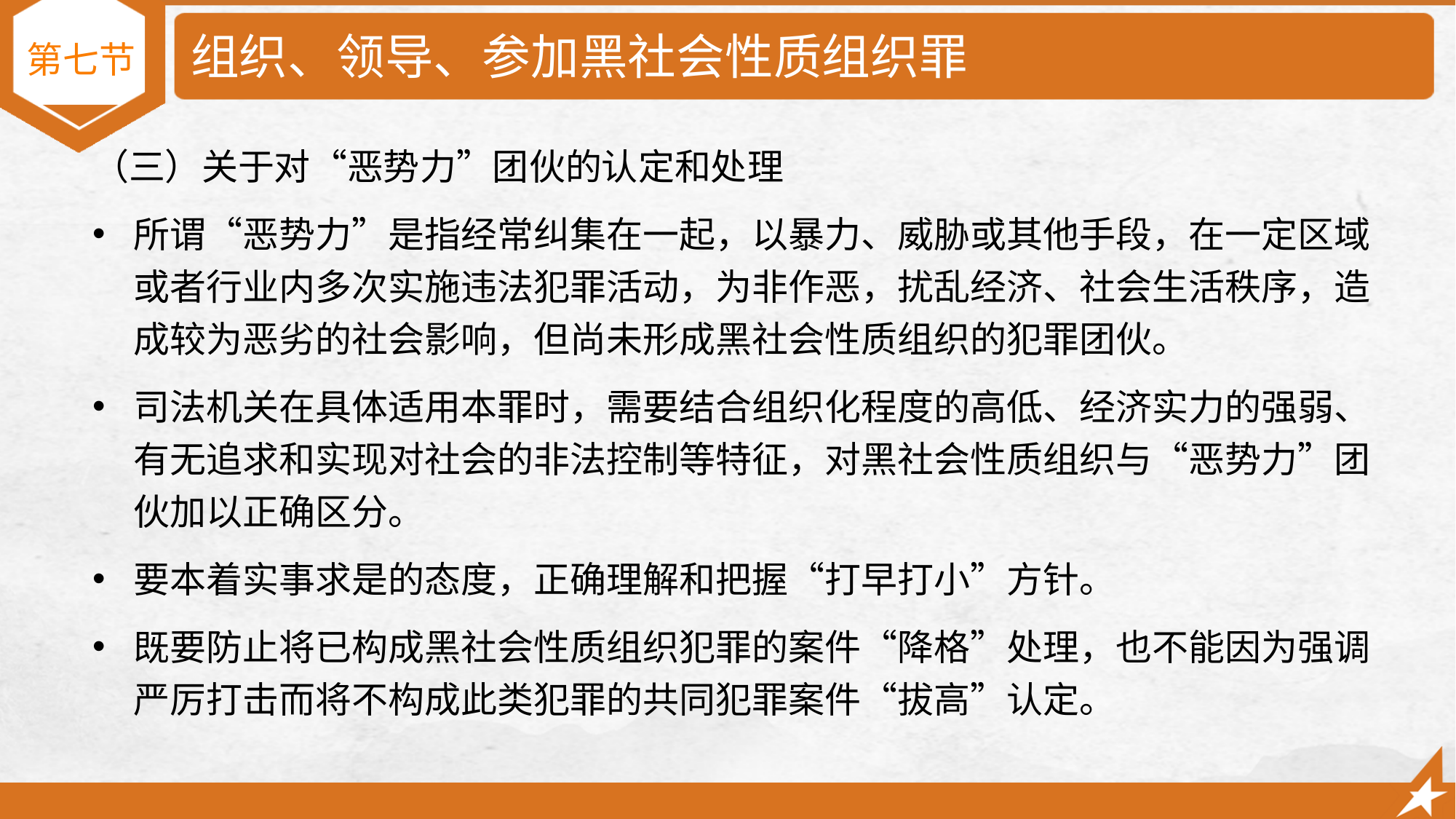

# 组织、领导、参加黑社会性质组织罪
第七节
（三）关于对“恶势力”团伙的认定和处理
所谓“恶势力”是指经常纠集在一起，以暴力、威胁或其他手段，在一定区域或者行业内多次实施违法犯罪活动，为非作恶，扰乱经济、社会生活秩序，造成较为恶劣的社会影响，但尚未形成黑社会性质组织的犯罪团伙。
司法机关在具体适用本罪时，需要结合组织化程度的高低、经济实力的强弱、有无追求和实现对社会的非法控制等特征，对黑社会性质组织与“恶势力”团伙加以正确区分。
要本着实事求是的态度，正确理解和把握“打早打小”方针。
既要防止将已构成黑社会性质组织犯罪的案件“降格”处理，也不能因为强调严厉打击而将不构成此类犯罪的共同犯罪案件“拔高”认定。